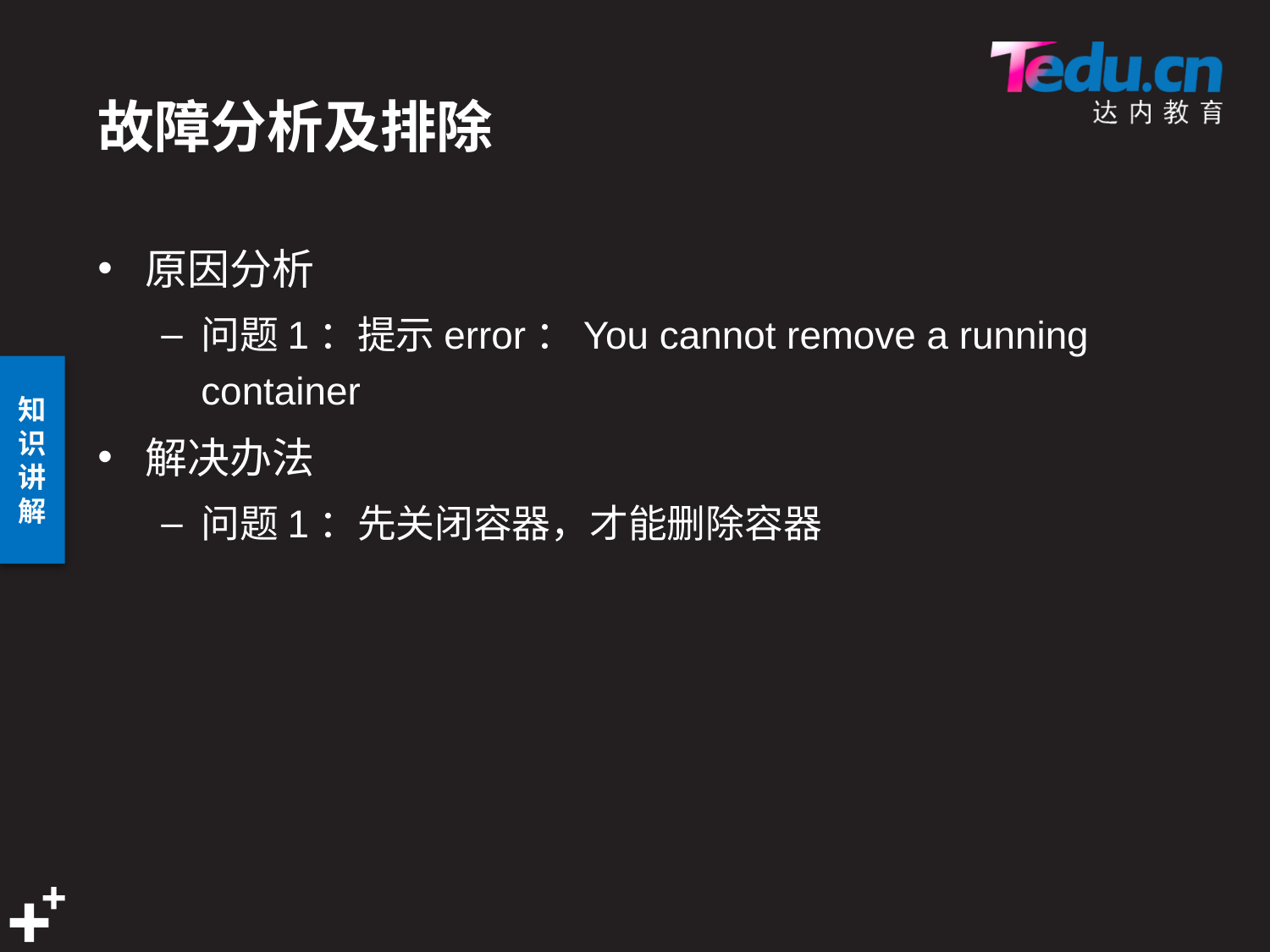

# 故障分析及排除
原因分析
问题1：提示error：You cannot remove a running container
解决办法
问题1：先关闭容器，才能删除容器